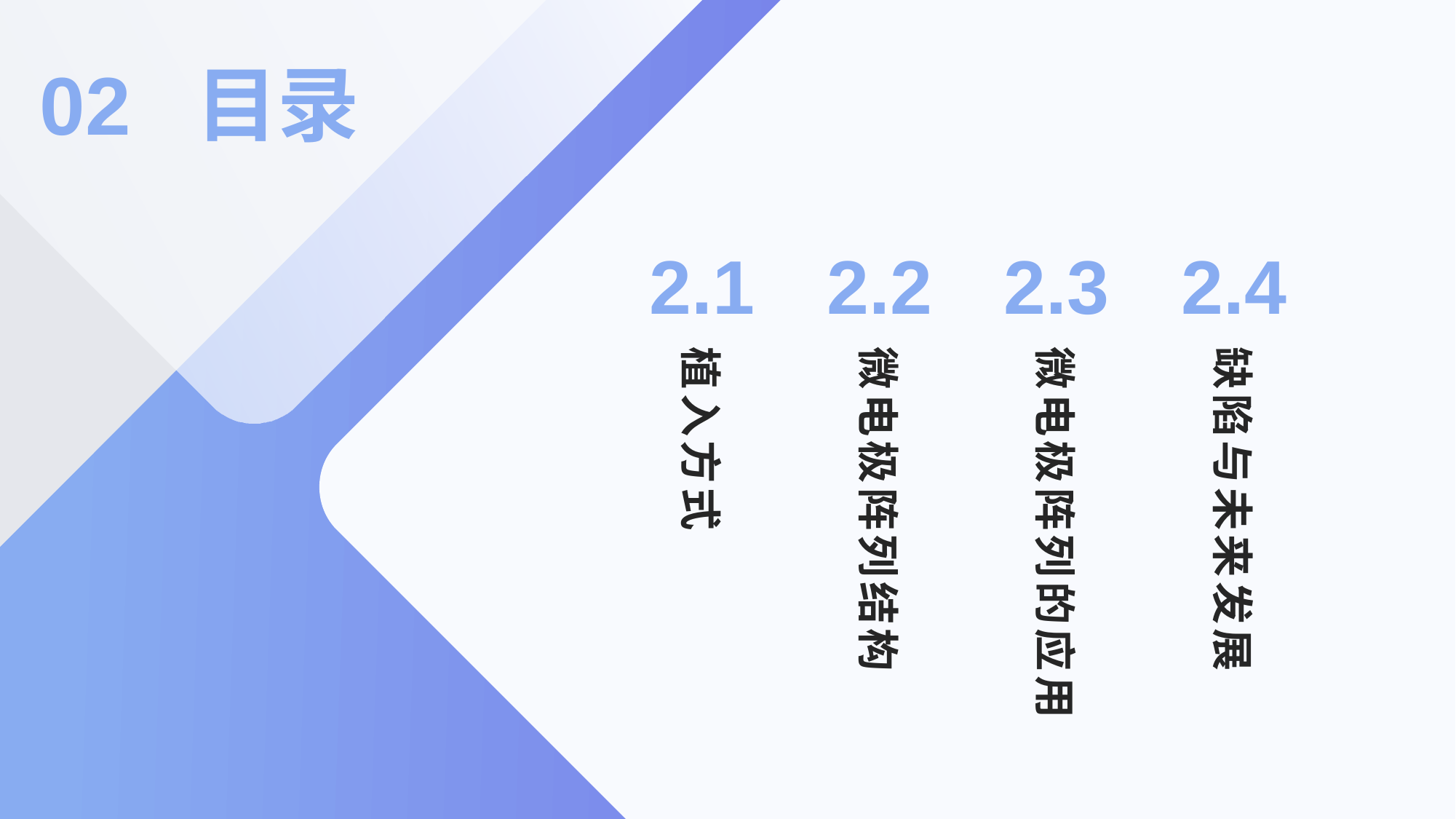

# 02  目录
2.1
2.2
2.3
2.4
植入方式
微电极阵列结构
微电极阵列的应用
缺陷与未来发展